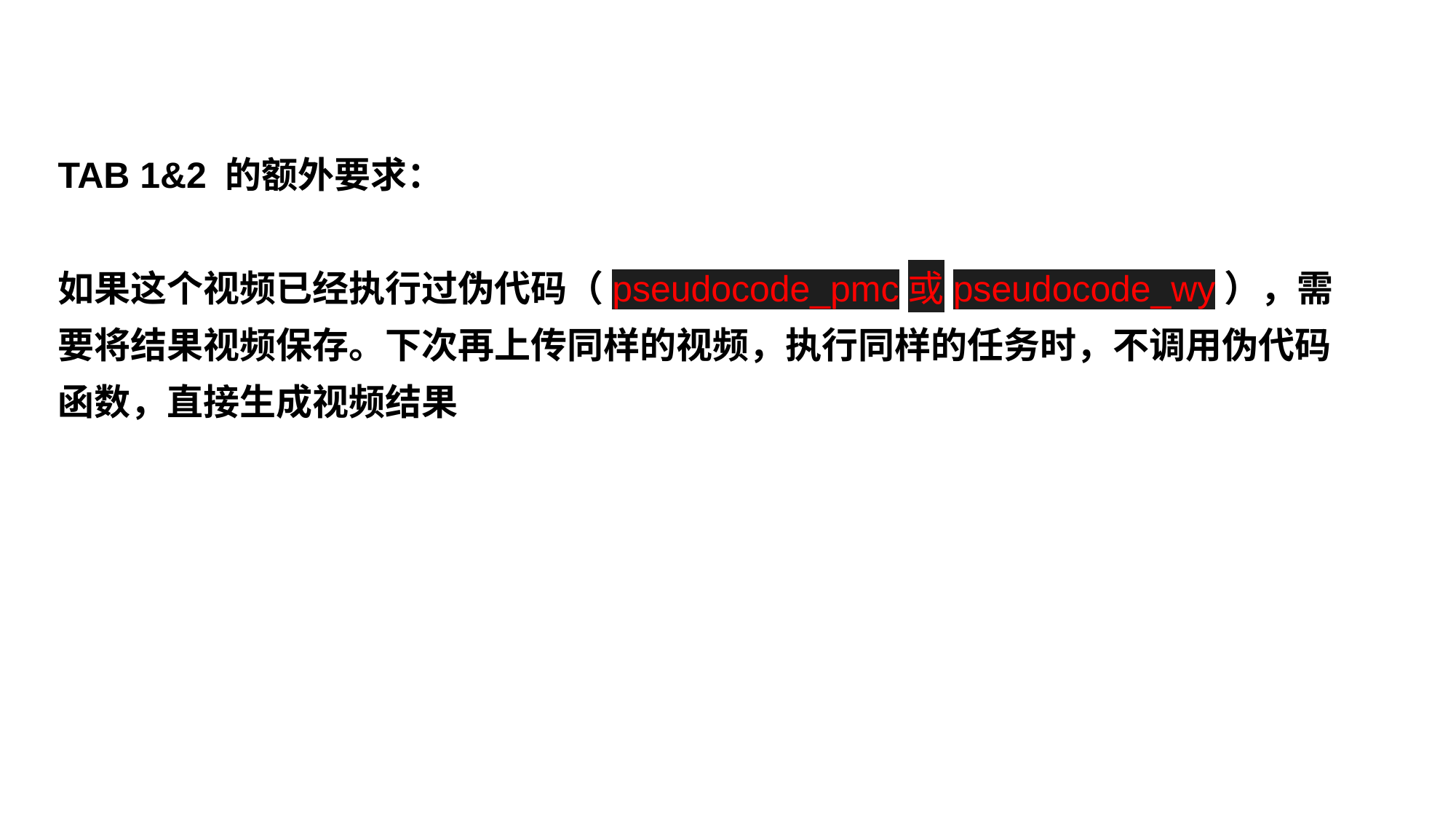

TAB 1&2 的额外要求：

如果这个视频已经执行过伪代码（pseudocode_pmc或pseudocode_wy），需要将结果视频保存。下次再上传同样的视频，执行同样的任务时，不调用伪代码函数，直接生成视频结果